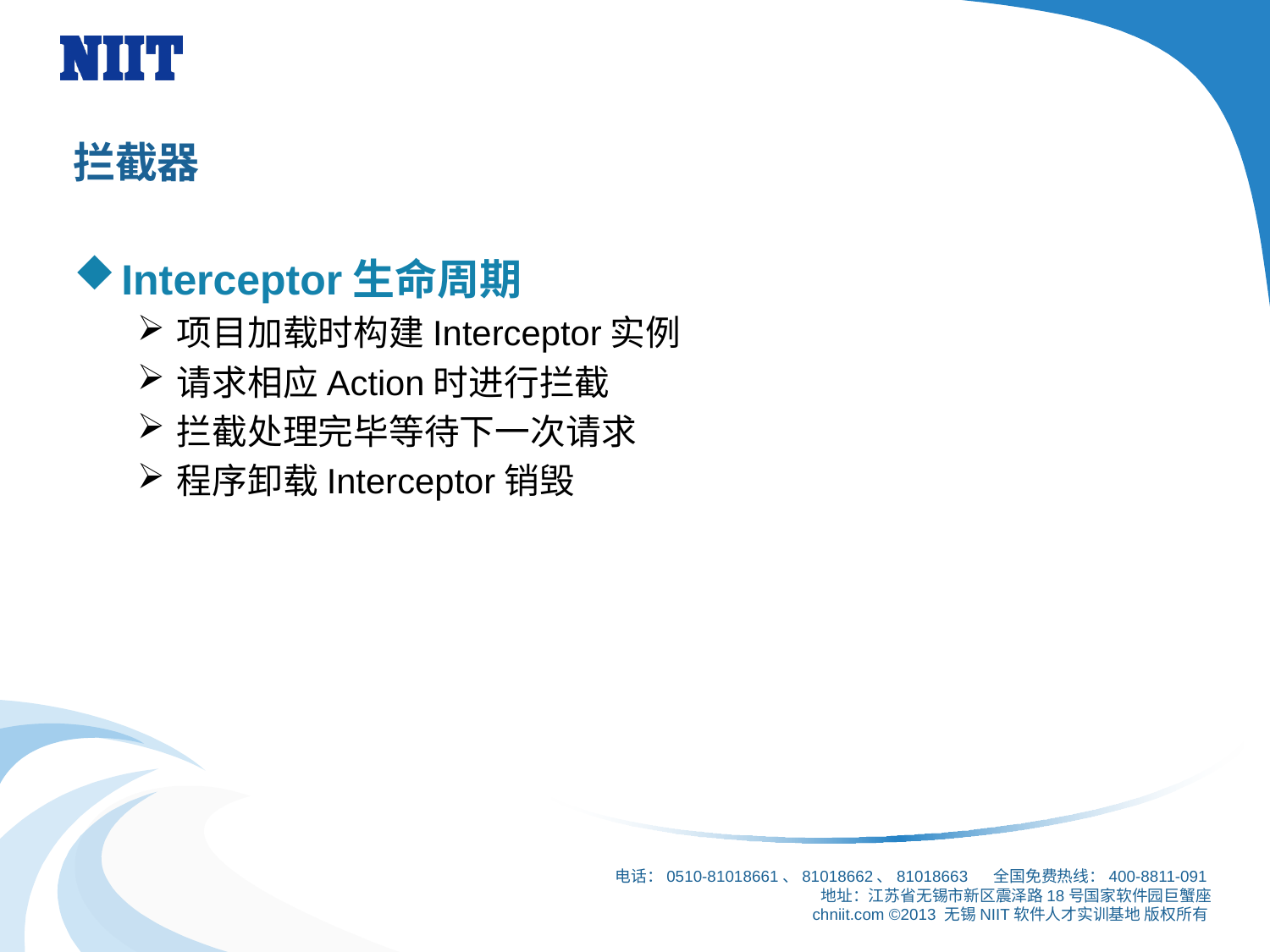

# 拦截器
Interceptor生命周期
项目加载时构建Interceptor实例
请求相应Action时进行拦截
拦截处理完毕等待下一次请求
程序卸载Interceptor销毁